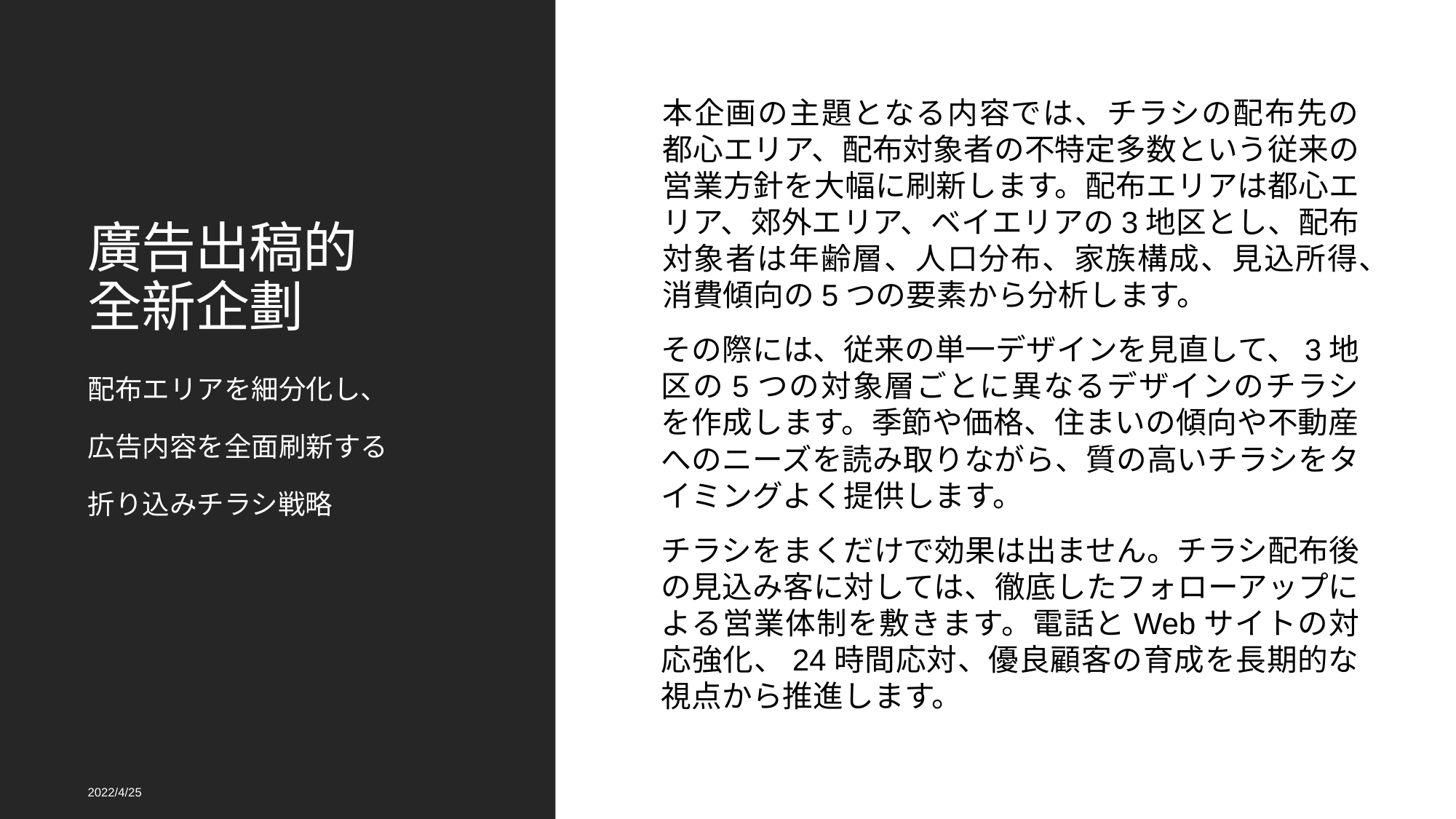

本企画の主題となる内容では、チラシの配布先の都心エリア、配布対象者の不特定多数という従来の営業方針を大幅に刷新します。配布エリアは都心エリア、郊外エリア、ベイエリアの3地区とし、配布対象者は年齢層、人口分布、家族構成、見込所得、消費傾向の5つの要素から分析します。
その際には、従来の単一デザインを見直して、3地区の5つの対象層ごとに異なるデザインのチラシを作成します。季節や価格、住まいの傾向や不動産へのニーズを読み取りながら、質の高いチラシをタイミングよく提供します。
チラシをまくだけで効果は出ません。チラシ配布後の見込み客に対しては、徹底したフォローアップによる営業体制を敷きます。電話とWebサイトの対応強化、24時間応対、優良顧客の育成を長期的な視点から推進します。
# 廣告出稿的 全新企劃
配布エリアを細分化し、
広告内容を全面刷新する
折り込みチラシ戦略
2022/4/25